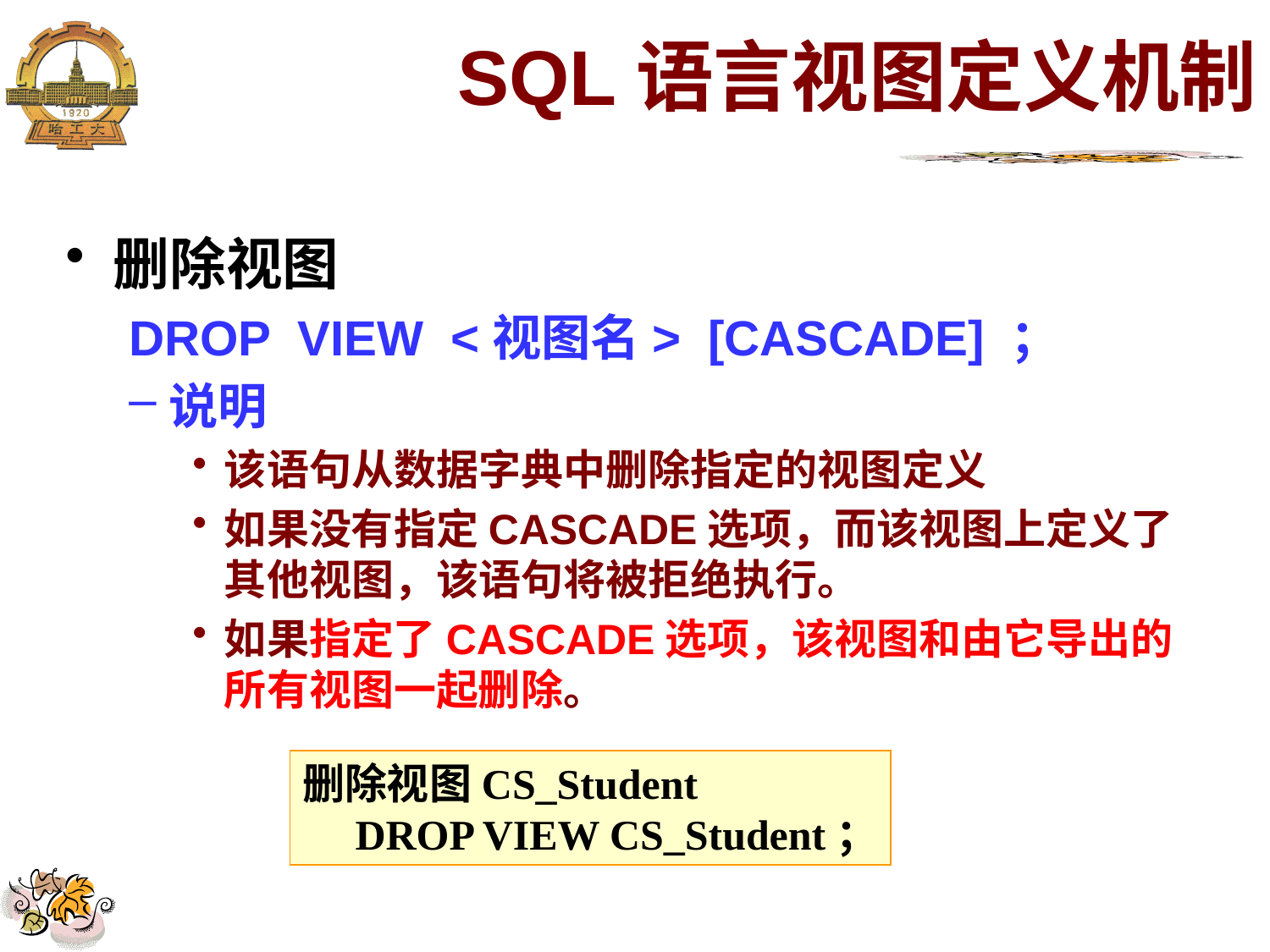

# SQL语言视图定义机制
删除视图
DROP  VIEW  <视图名>  [CASCADE] ；
说明
该语句从数据字典中删除指定的视图定义
如果没有指定CASCADE选项，而该视图上定义了其他视图，该语句将被拒绝执行。
如果指定了CASCADE选项，该视图和由它导出的所有视图一起删除。
删除视图CS_Student
     DROP VIEW CS_Student；